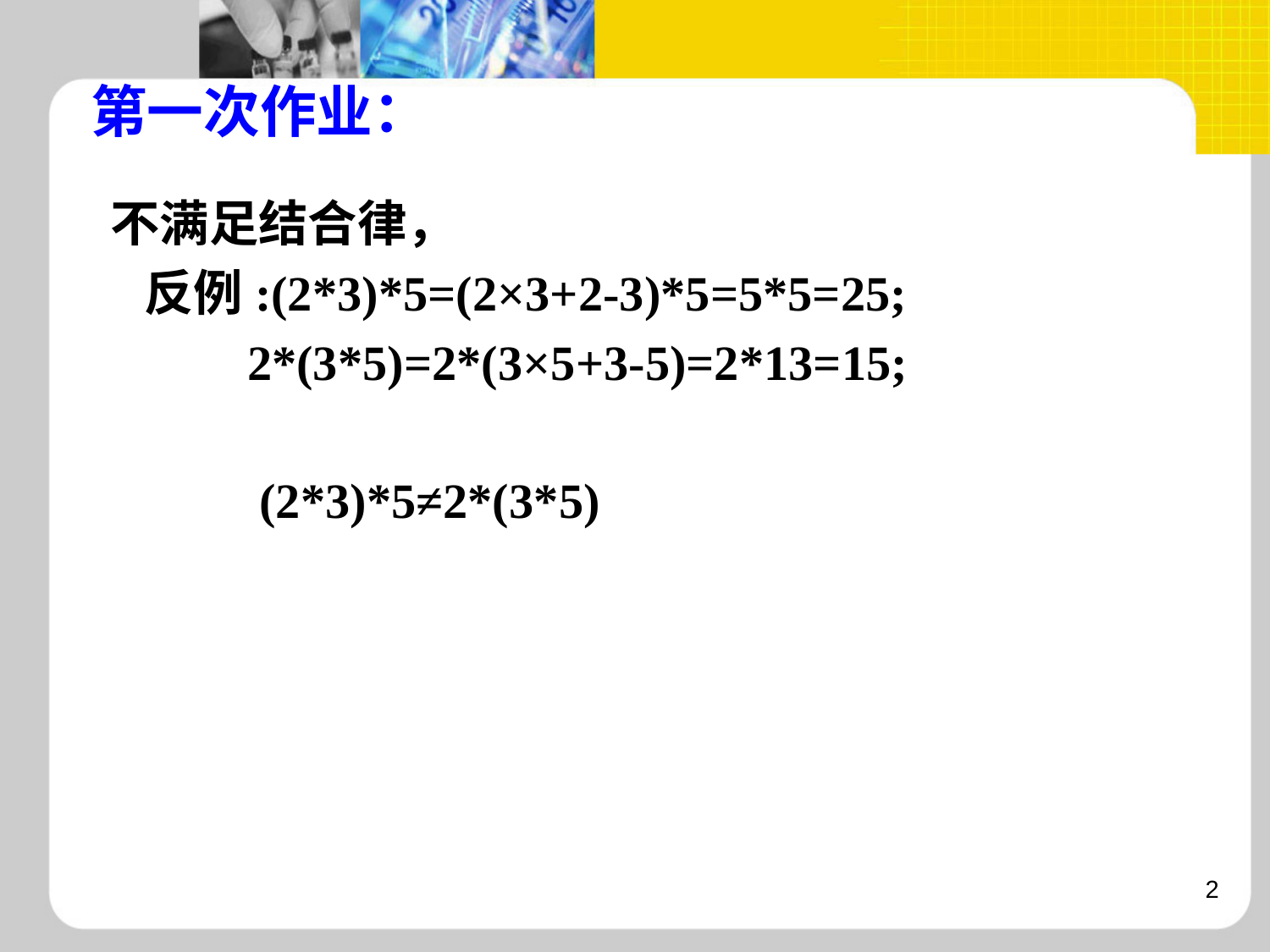

# 第一次作业：
 不满足结合律，
    反例:(2*3)*5=(2×3+2-3)*5=5*5=25;
             2*(3*5)=2*(3×5+3-5)=2*13=15;

              (2*3)*5≠2*(3*5)
2